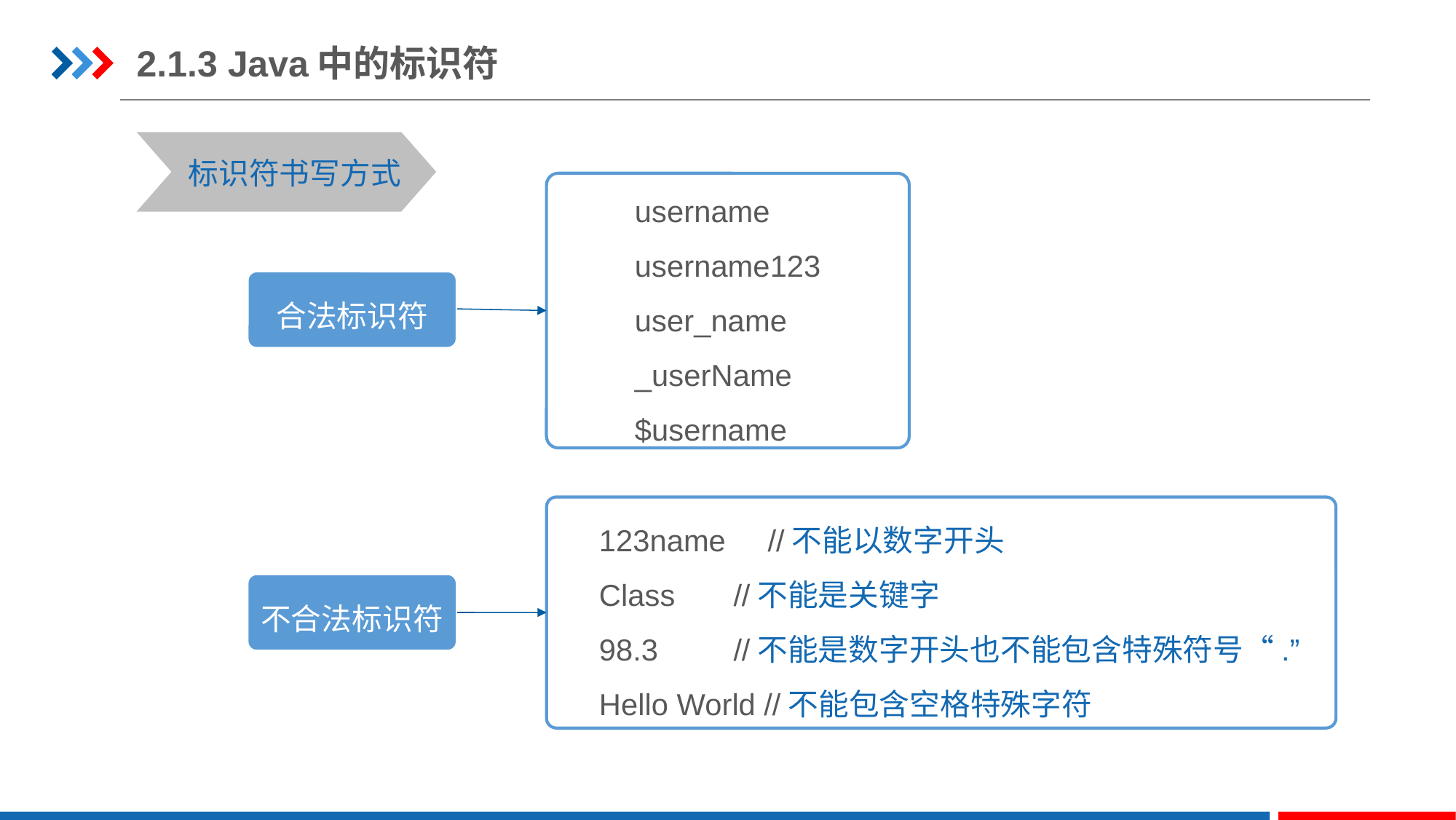

2.1.3 Java中的标识符

标识符书写方式
username
username123
user_name
_userName
$username
合法标识符
  123name     //不能以数字开头
  Class	     //不能是关键字
  98.3	     //不能是数字开头也不能包含特殊符号“.”
  Hello World //不能包含空格特殊字符
不合法标识符